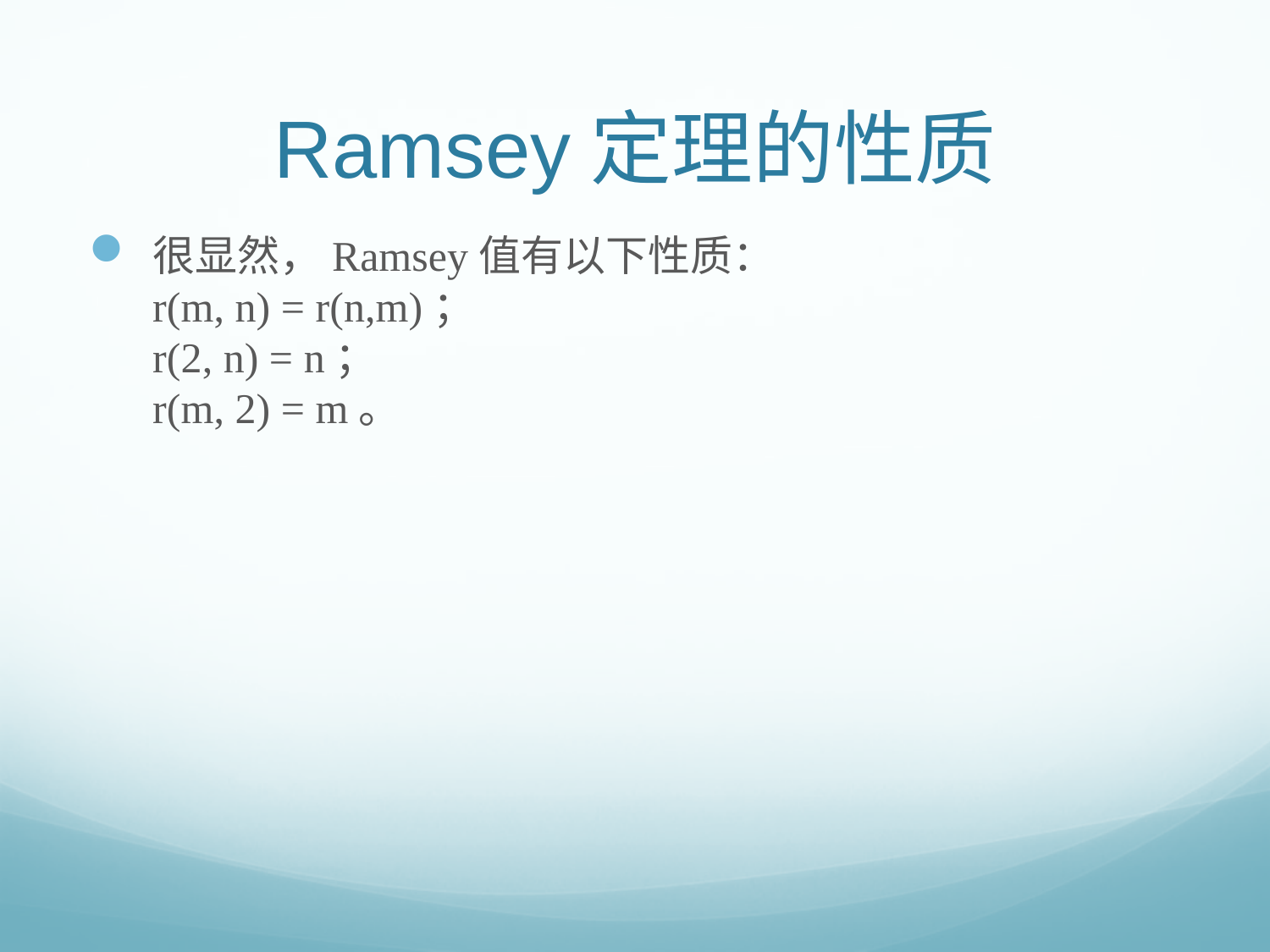

# Ramsey定理的性质
很显然，Ramsey值有以下性质：
r(m, n) = r(n,m)；
r(2, n) = n；
r(m, 2) = m。